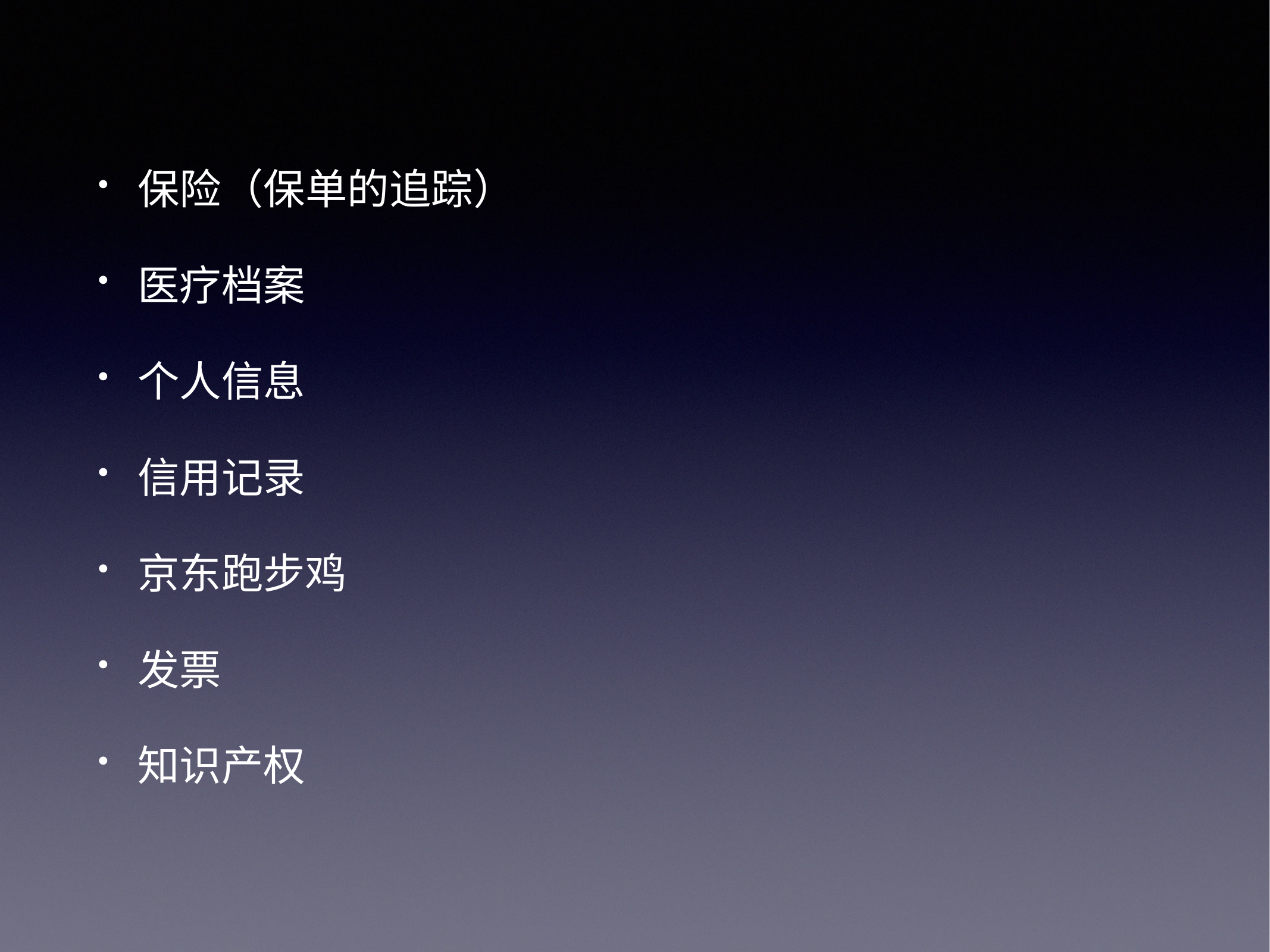

保险（保单的追踪）
医疗档案
个人信息
信用记录
京东跑步鸡
发票
知识产权